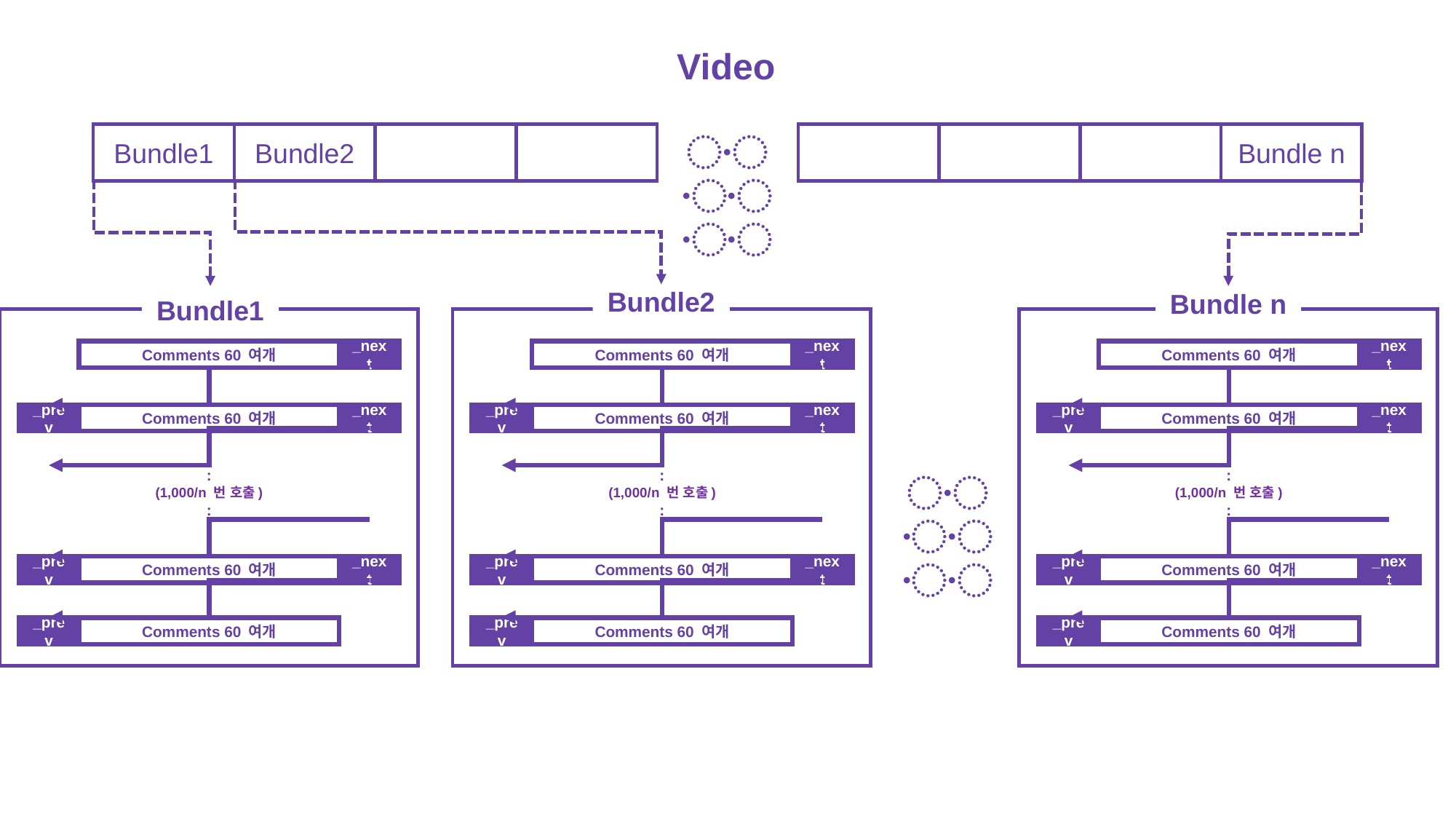

Video

Bundle1
Bundle2

Bundle n
〮〮〮〮〮

Bundle2

_next
Comments 60 여개
_prev
_next
Comments 60 여개
:
(1,000/n 번 호출)
:
_prev
_next
Comments 60 여개
_prev
Comments 60 여개
Bundle1

_next
Comments 60 여개
_prev
_next
Comments 60 여개
:
(1,000/n 번 호출)
:
_prev
_next
Comments 60 여개
_prev
Comments 60 여개
Bundle n

_next
Comments 60 여개
_prev
_next
Comments 60 여개
:
(1,000/n 번 호출)
:
_prev
_next
Comments 60 여개
_prev
Comments 60 여개
〮〮〮〮〮